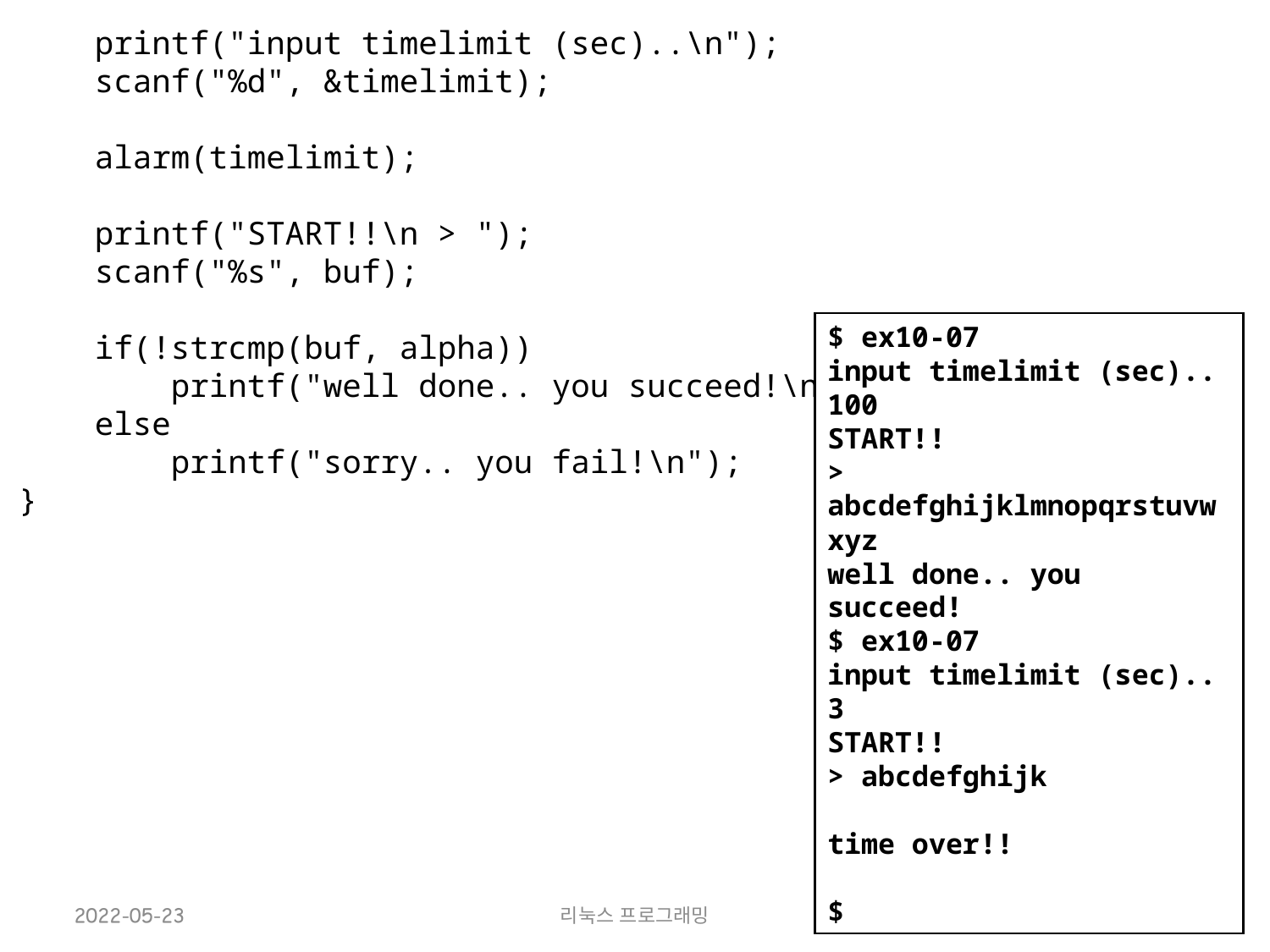

20     printf("input timelimit (sec)..\n");
21     scanf("%d", &timelimit);
22
23     alarm(timelimit);
24
25     printf("START!!\n > ");
26     scanf("%s", buf);
27
28     if(!strcmp(buf, alpha))
29         printf("well done.. you succeed!\n");
30     else
31         printf("sorry.. you fail!\n");
32 }

$ ex10-07
input timelimit (sec)..
100
START!!
> abcdefghijklmnopqrstuvwxyz
well done.. you succeed!
$ ex10-07
input timelimit (sec)..
3
START!!
> abcdefghijk

time over!!

$
2022-05-23
리눅스 프로그래밍
25